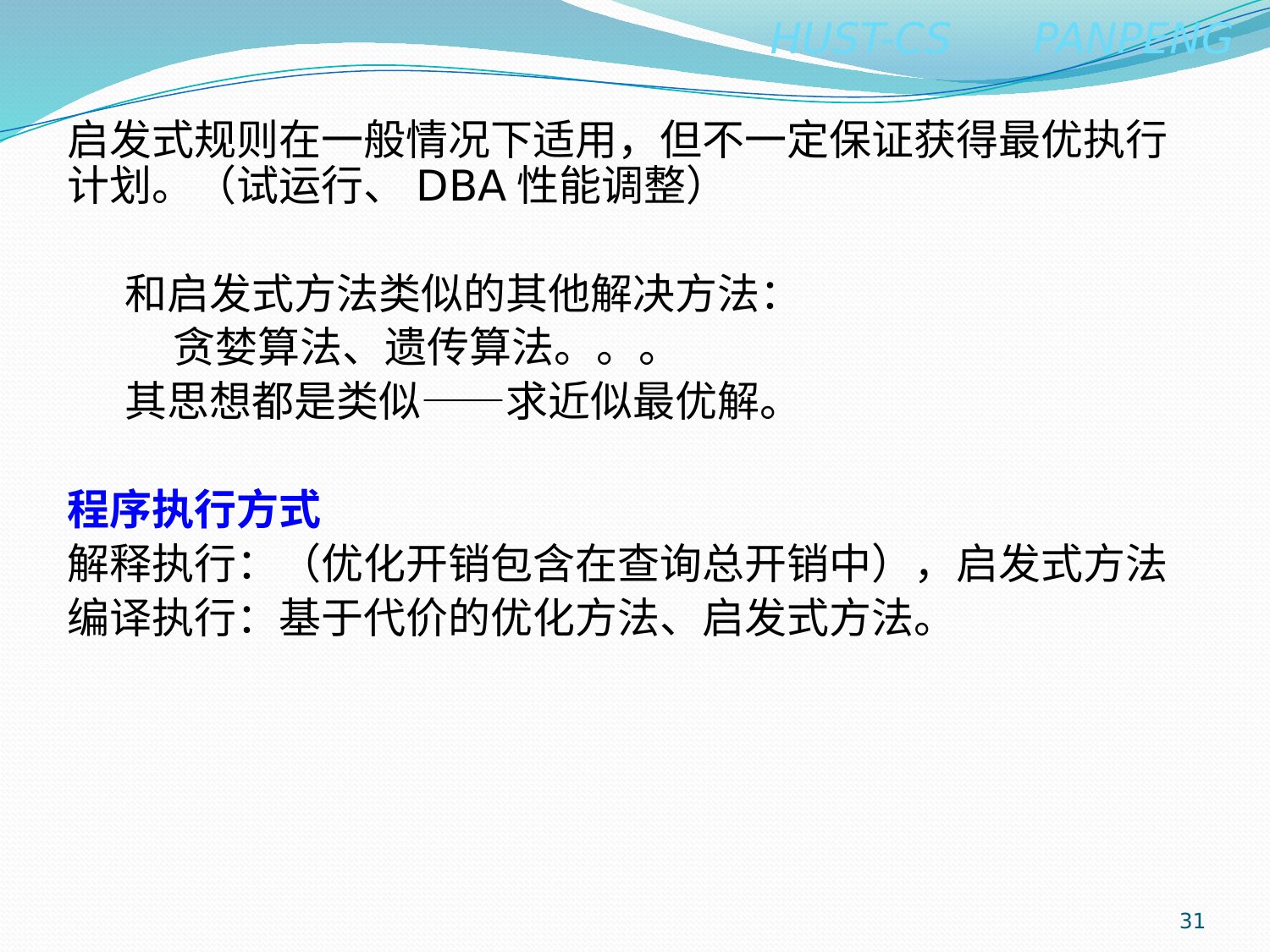

启发式规则在一般情况下适用，但不一定保证获得最优执行计划。（试运行、DBA性能调整）

     和启发式方法类似的其他解决方法：
          贪婪算法、遗传算法。。。
     其思想都是类似——求近似最优解。

程序执行方式
解释执行：（优化开销包含在查询总开销中），启发式方法
编译执行：基于代价的优化方法、启发式方法。
31